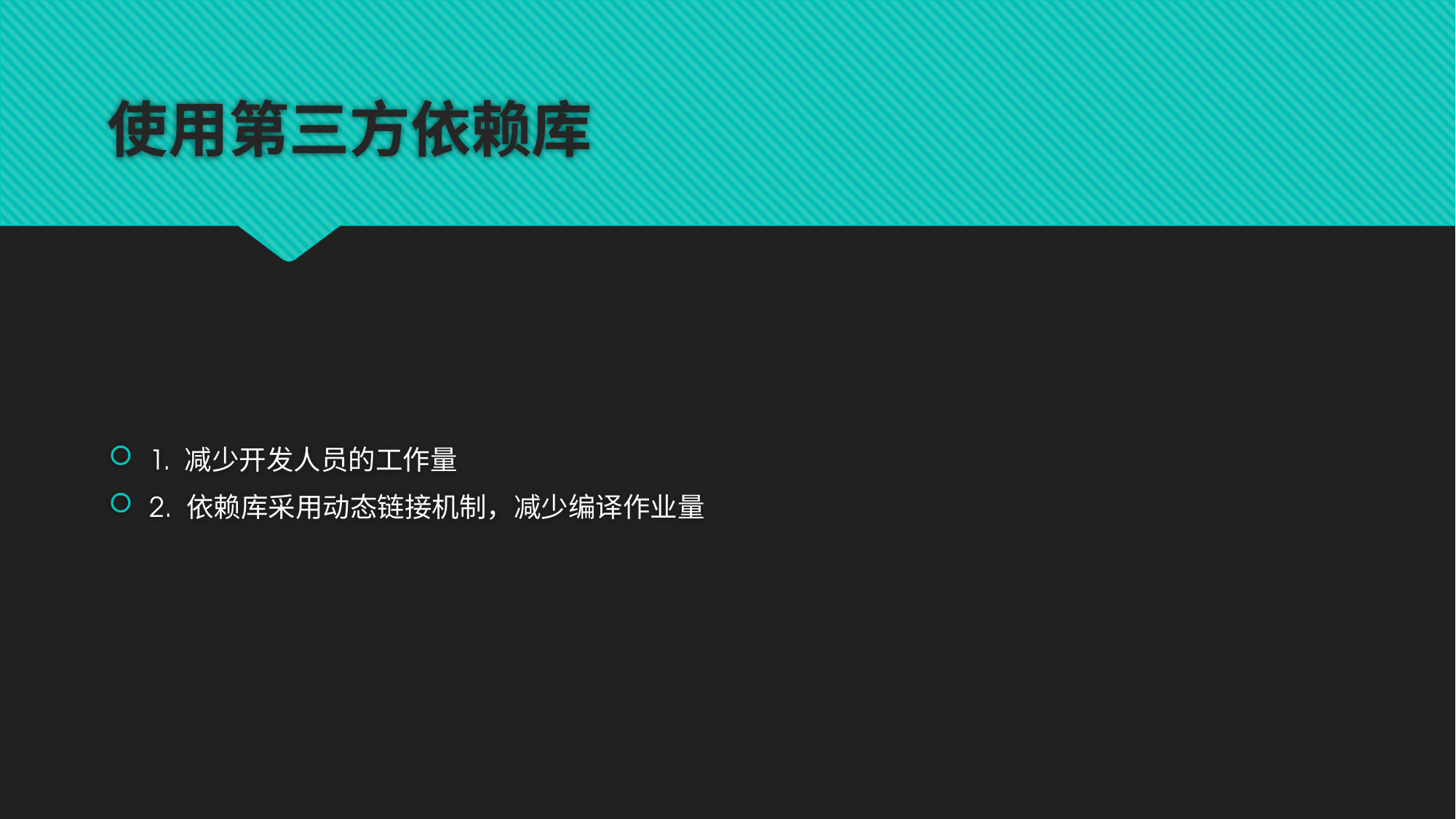

# 使用第三方依赖库
1. 减少开发人员的工作量
2. 依赖库采用动态链接机制，减少编译作业量